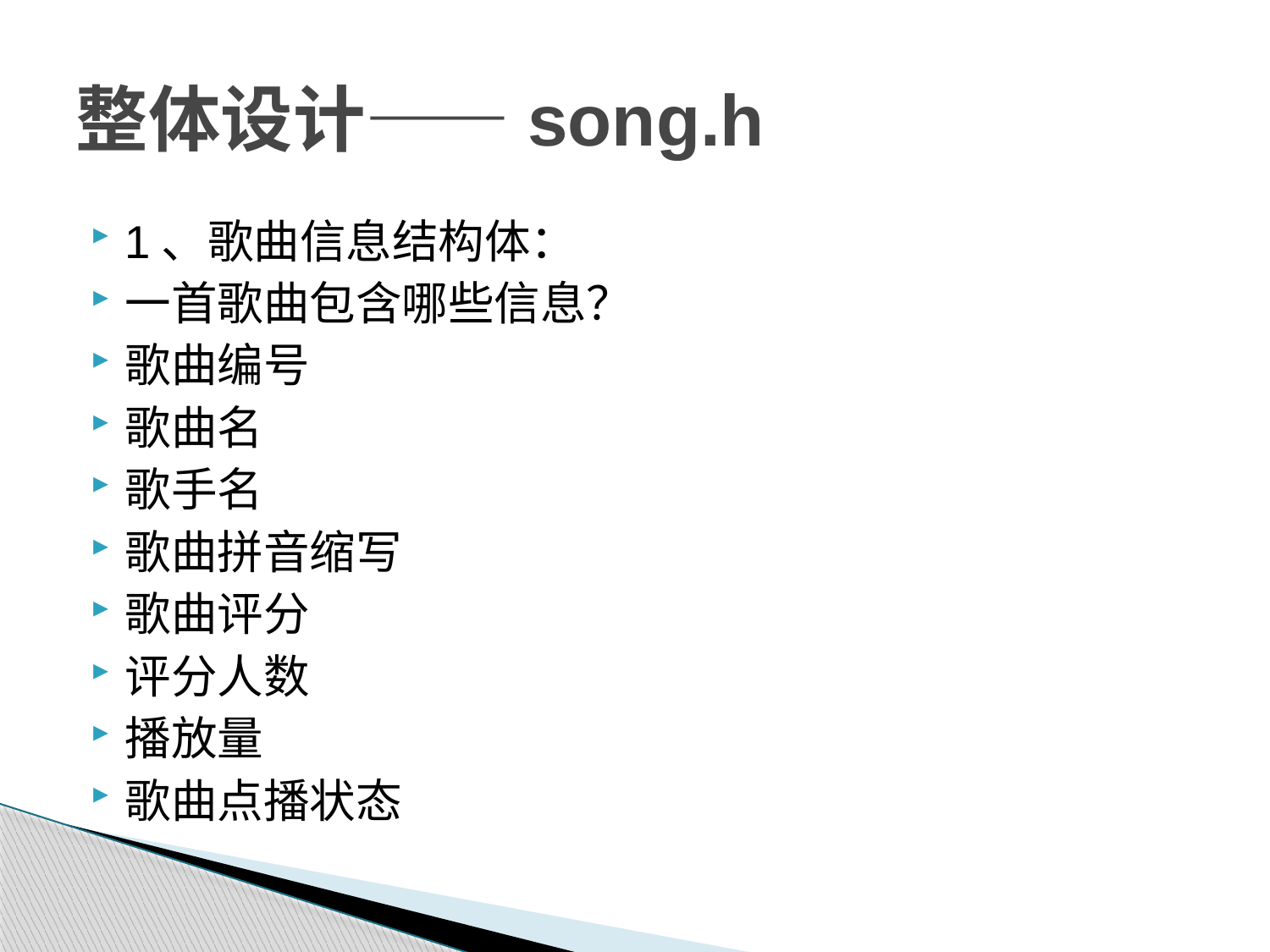

# 整体设计——song.h
1、歌曲信息结构体：
一首歌曲包含哪些信息？
歌曲编号
歌曲名
歌手名
歌曲拼音缩写
歌曲评分
评分人数
播放量
歌曲点播状态